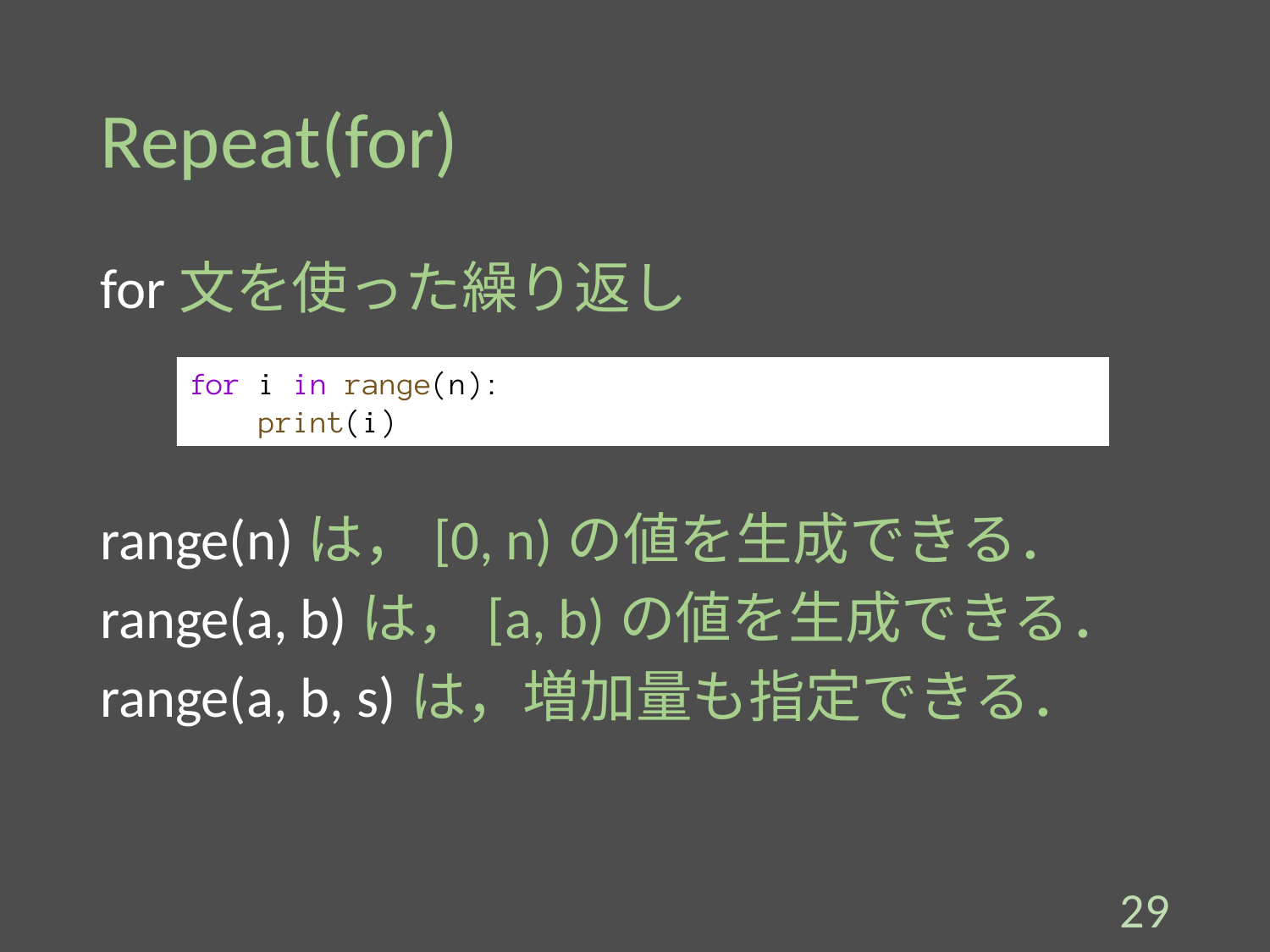

# Repeat(for)
for文を使った繰り返し
for i in range(n):
    print(i)
range(n)は，[0, n)の値を生成できる．
range(a, b)は，[a, b)の値を生成できる．
range(a, b, s)は，増加量も指定できる．
29